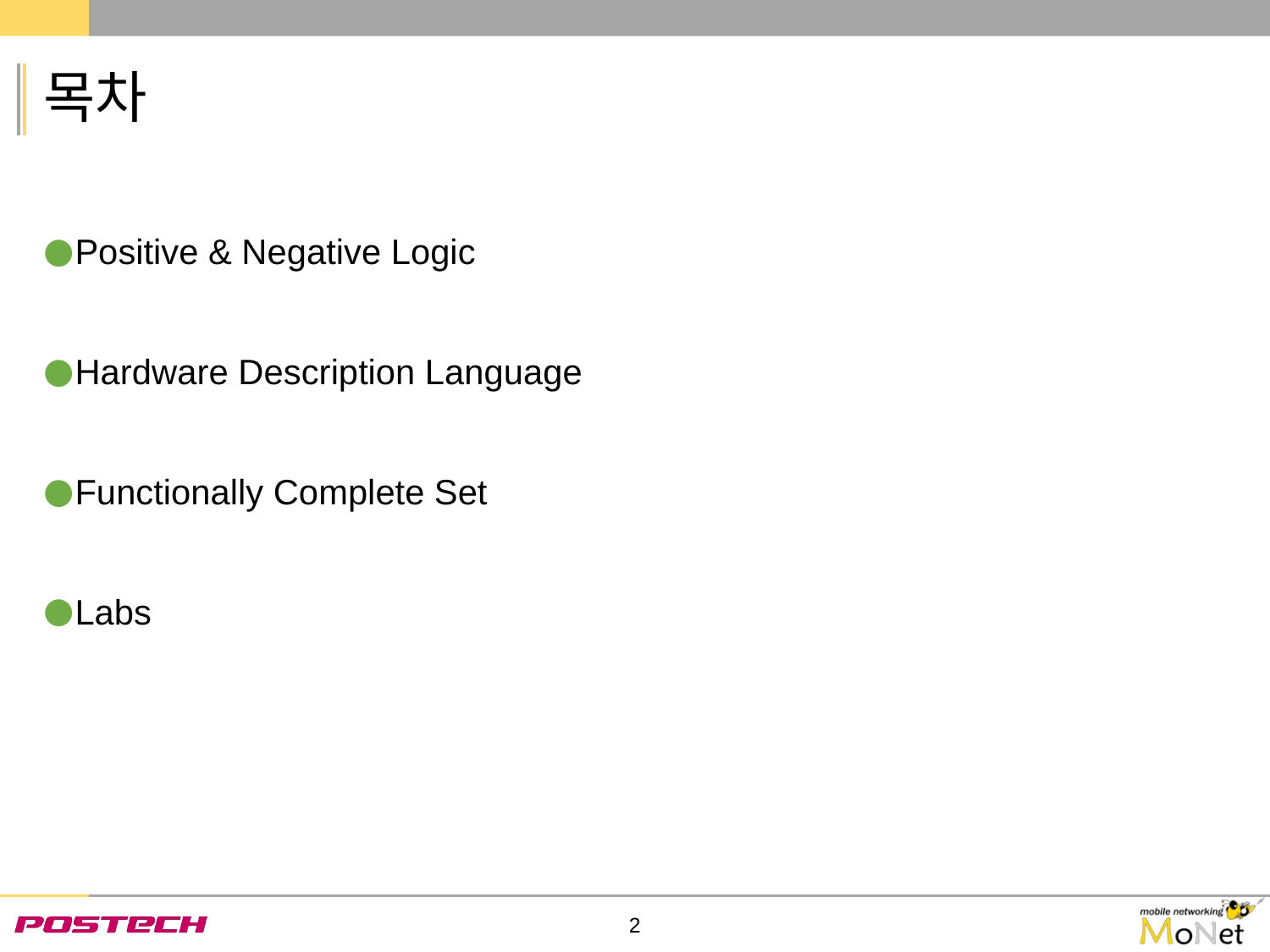

# 목차

Positive & Negative Logic

Hardware Description Language

Functionally Complete Set

Labs